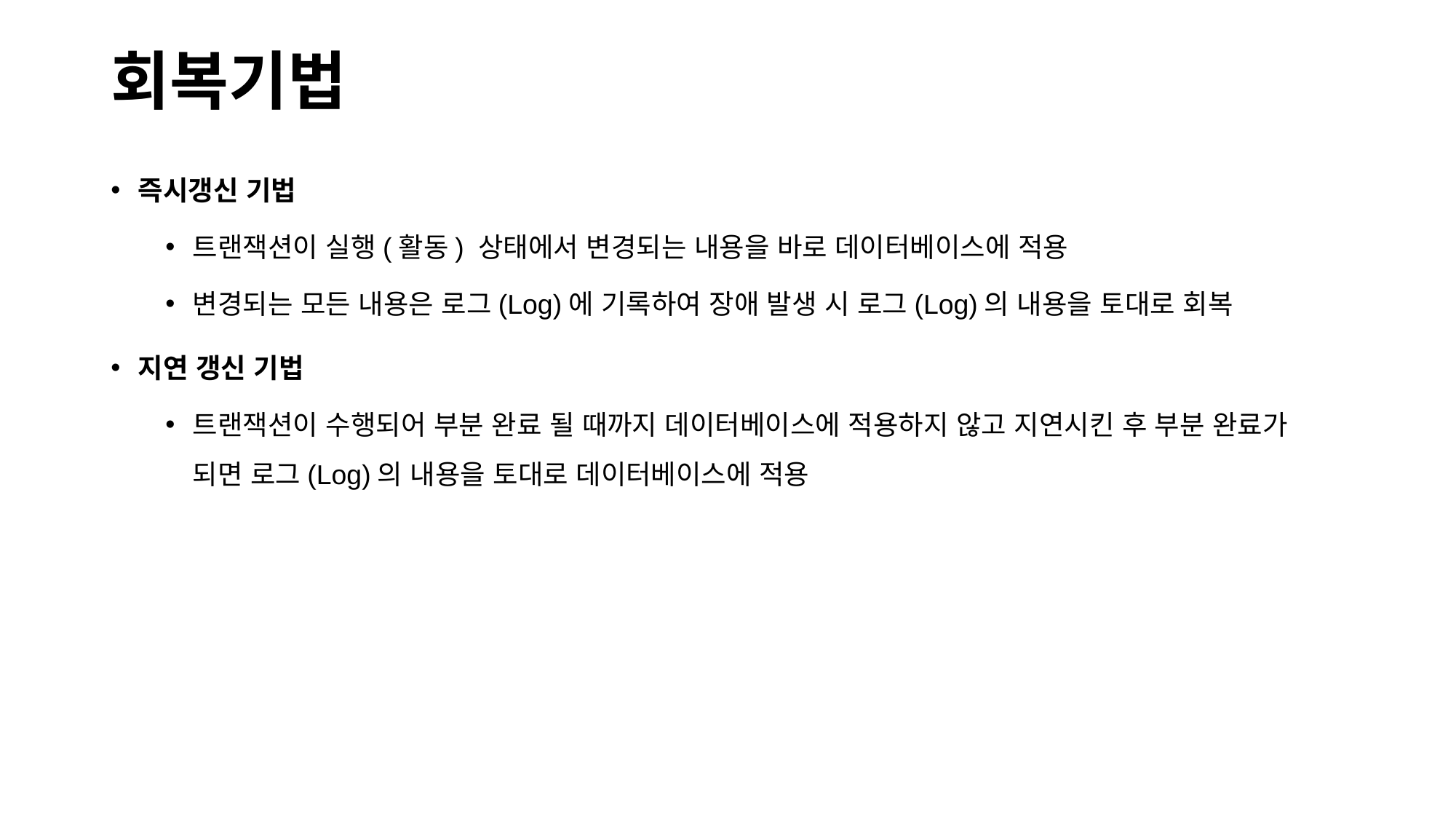

# 회복기법
즉시갱신 기법
트랜잭션이 실행(활동) 상태에서 변경되는 내용을 바로 데이터베이스에 적용
변경되는 모든 내용은 로그(Log)에 기록하여 장애 발생 시 로그(Log)의 내용을 토대로 회복
지연 갱신 기법
트랜잭션이 수행되어 부분 완료 될 때까지 데이터베이스에 적용하지 않고 지연시킨 후 부분 완료가 되면 로그(Log)의 내용을 토대로 데이터베이스에 적용